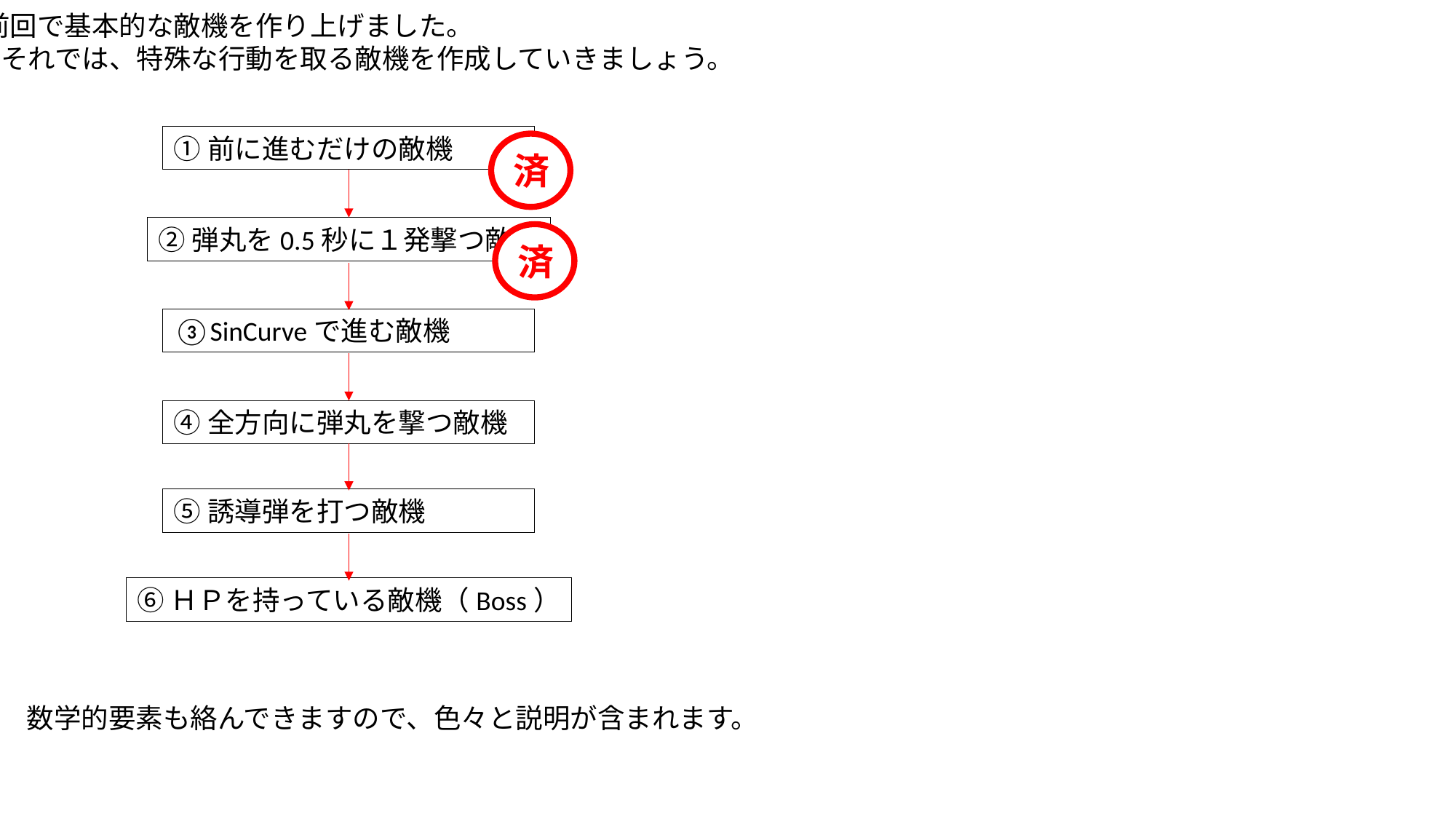

・前回で基本的な敵機を作り上げました。
　それでは、特殊な行動を取る敵機を作成していきましょう。
①前に進むだけの敵機
済
②弾丸を0.5秒に１発撃つ敵機
済
③SinCurveで進む敵機
④全方向に弾丸を撃つ敵機
⑤誘導弾を打つ敵機
⑥ＨＰを持っている敵機（Boss）
数学的要素も絡んできますので、色々と説明が含まれます。